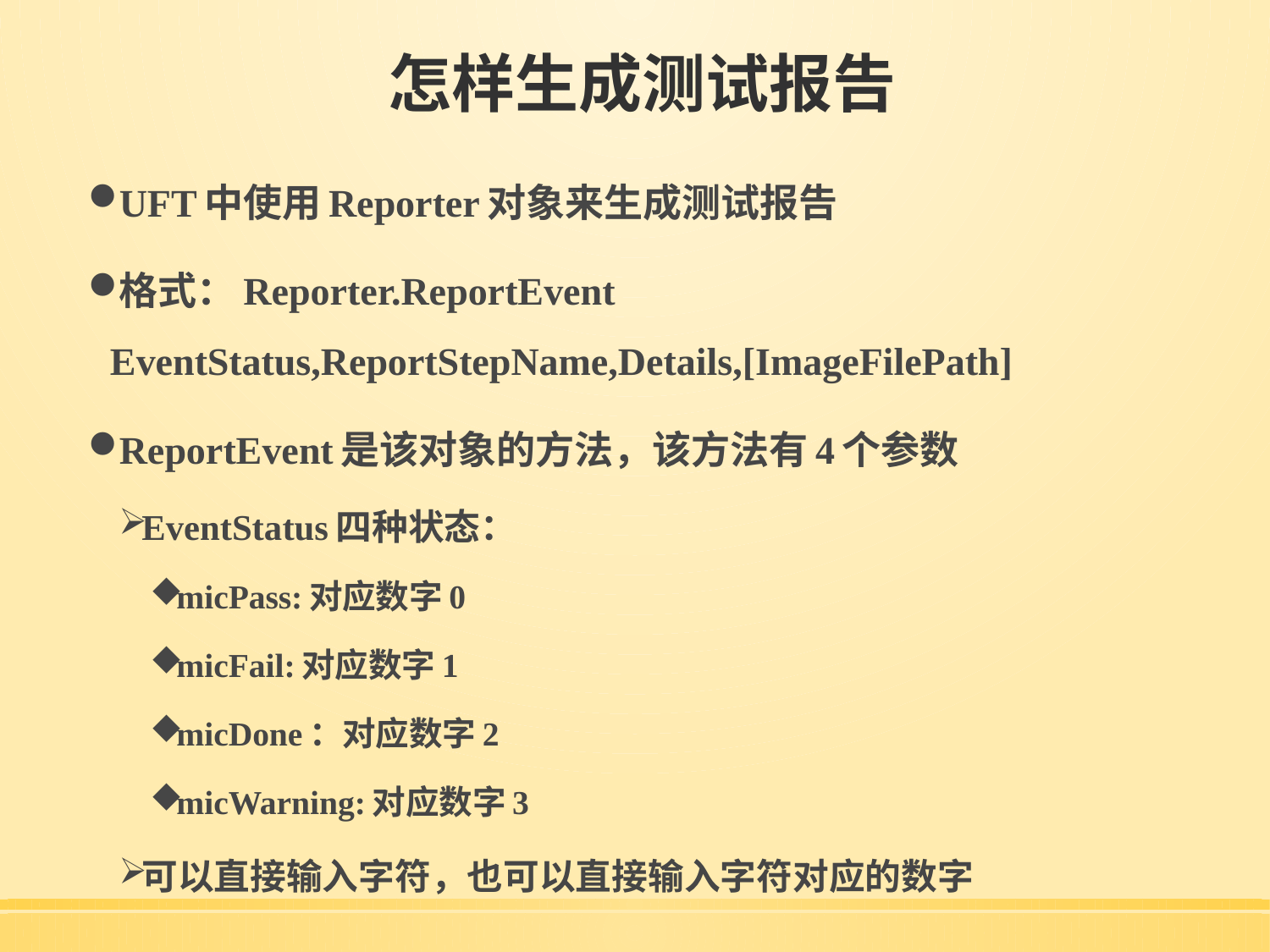

# 怎样生成测试报告
UFT中使用Reporter对象来生成测试报告
格式：Reporter.ReportEvent EventStatus,ReportStepName,Details,[ImageFilePath]
ReportEvent是该对象的方法，该方法有4个参数
EventStatus四种状态：
micPass:对应数字0
micFail:对应数字1
micDone：对应数字2
micWarning:对应数字3
可以直接输入字符，也可以直接输入字符对应的数字